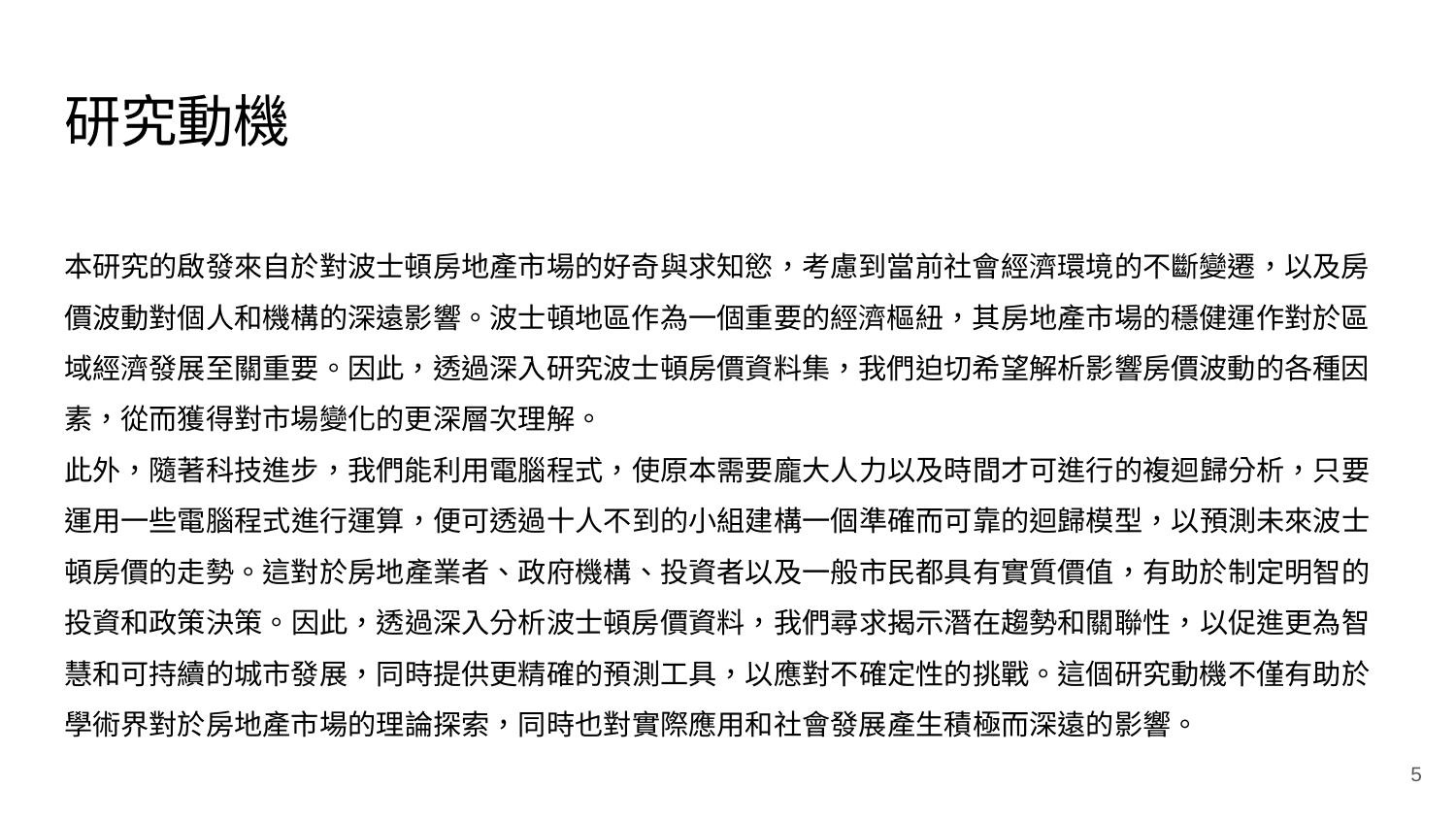

# 研究動機

本研究的啟發來自於對波士頓房地產市場的好奇與求知慾，考慮到當前社會經濟環境的不斷變遷，以及房價波動對個人和機構的深遠影響。波士頓地區作為一個重要的經濟樞紐，其房地產市場的穩健運作對於區域經濟發展至關重要。因此，透過深入研究波士頓房價資料集，我們迫切希望解析影響房價波動的各種因素，從而獲得對市場變化的更深層次理解。
此外，隨著科技進步，我們能利用電腦程式，使原本需要龐大人力以及時間才可進行的複迴歸分析，只要運用一些電腦程式進行運算，便可透過十人不到的小組建構一個準確而可靠的迴歸模型，以預測未來波士頓房價的走勢。這對於房地產業者、政府機構、投資者以及一般市民都具有實質價值，有助於制定明智的投資和政策決策。因此，透過深入分析波士頓房價資料，我們尋求揭示潛在趨勢和關聯性，以促進更為智慧和可持續的城市發展，同時提供更精確的預測工具，以應對不確定性的挑戰。這個研究動機不僅有助於學術界對於房地產市場的理論探索，同時也對實際應用和社會發展產生積極而深遠的影響。

5